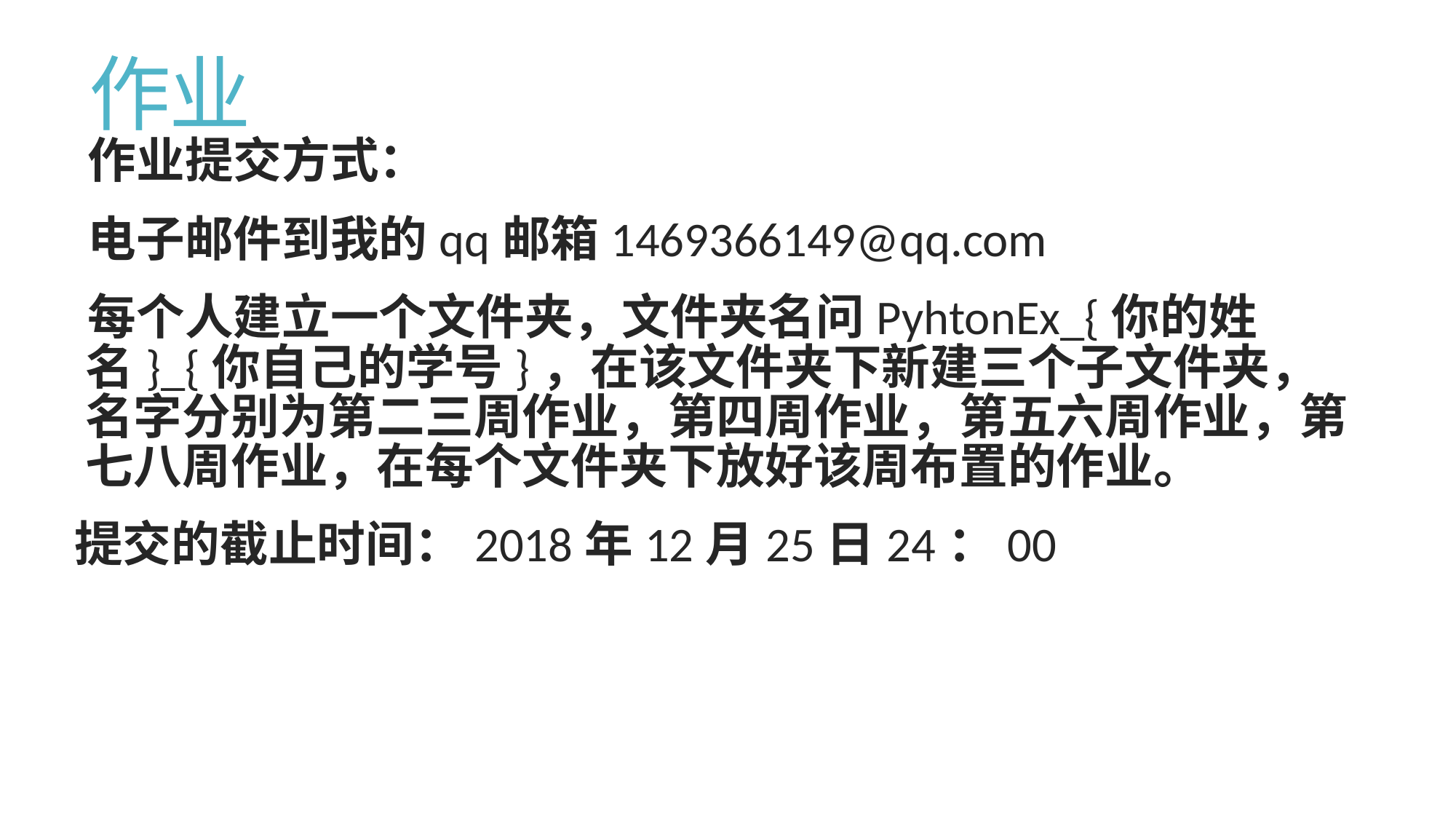

# 作业
作业提交方式：
电子邮件到我的qq邮箱1469366149@qq.com
每个人建立一个文件夹，文件夹名问PyhtonEx_{你的姓名}_{你自己的学号}，在该文件夹下新建三个子文件夹，名字分别为第二三周作业，第四周作业，第五六周作业，第七八周作业，在每个文件夹下放好该周布置的作业。
提交的截止时间：2018年12月25日24：00